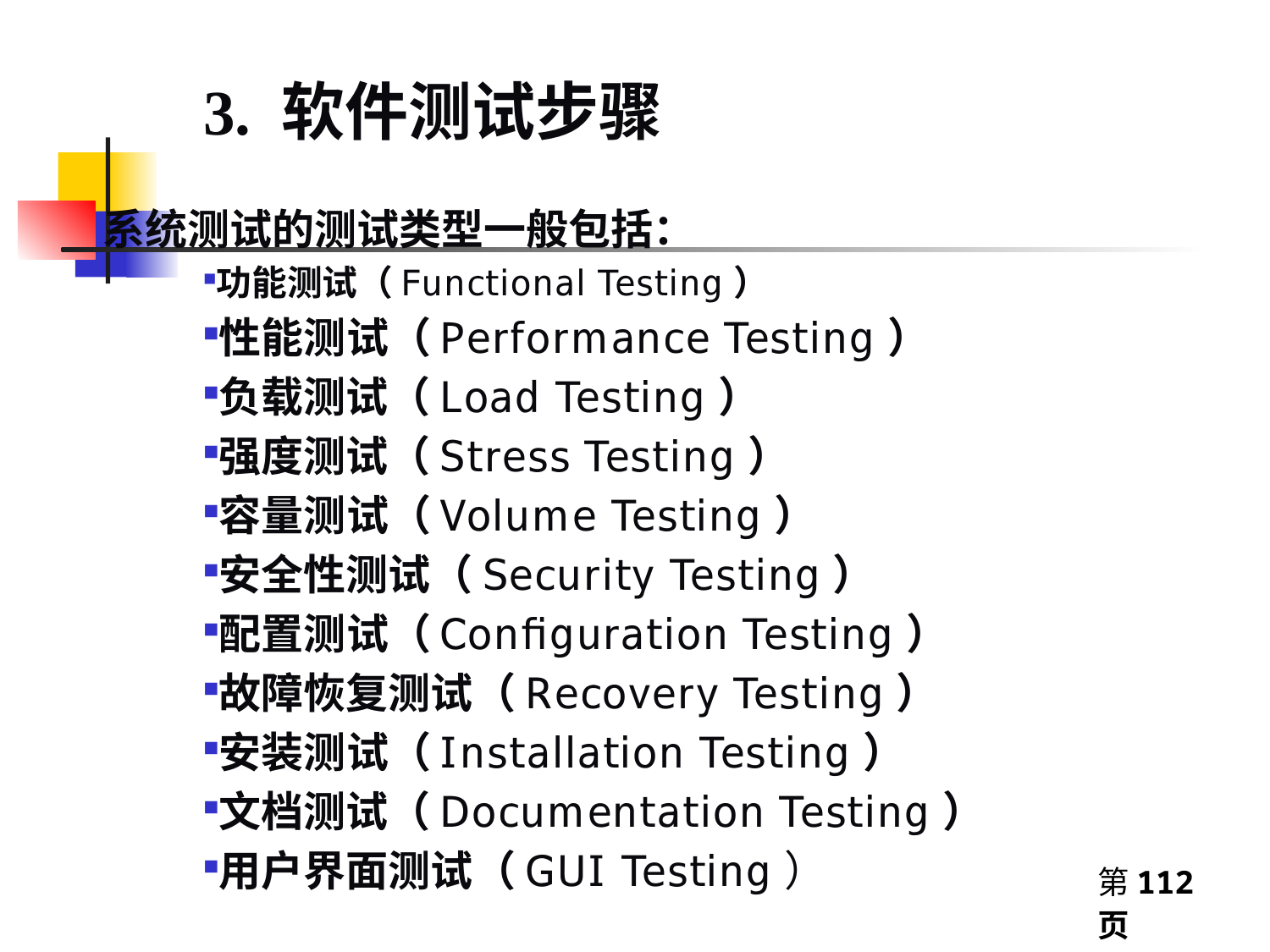

3. 软件测试步骤
系统测试的测试类型一般包括：
功能测试（Functional Testing）
性能测试（Performance Testing）
负载测试（Load Testing）
强度测试（Stress Testing）
容量测试（Volume Testing）
安全性测试（Security Testing）
配置测试（Configuration Testing）
故障恢复测试（Recovery Testing）
安装测试（Installation Testing）
文档测试（Documentation Testing）
用户界面测试（GUI Testing）